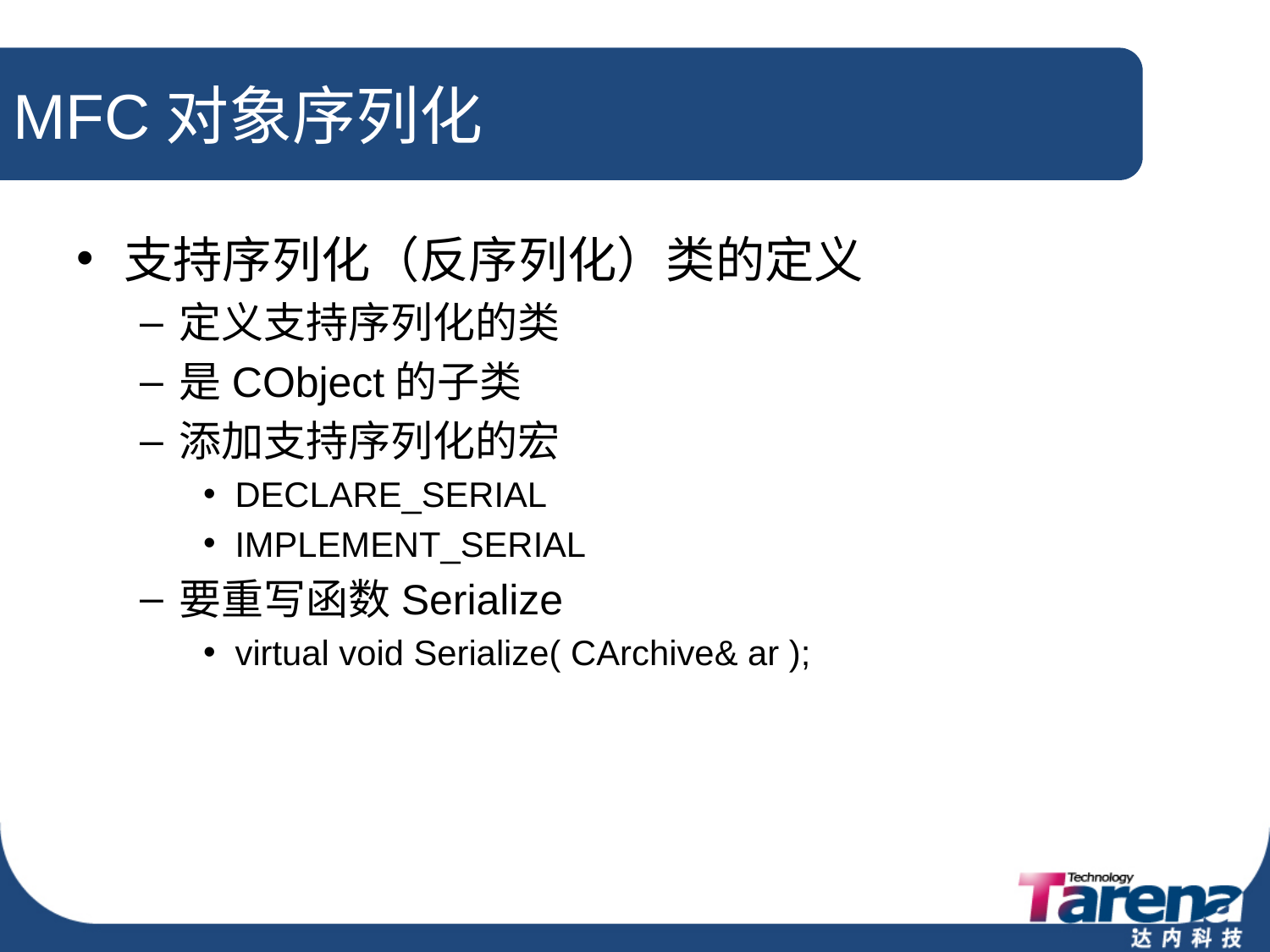

# MFC对象序列化
支持序列化（反序列化）类的定义
定义支持序列化的类
是CObject的子类
添加支持序列化的宏
DECLARE_SERIAL
IMPLEMENT_SERIAL
要重写函数Serialize
virtual void Serialize( CArchive& ar );